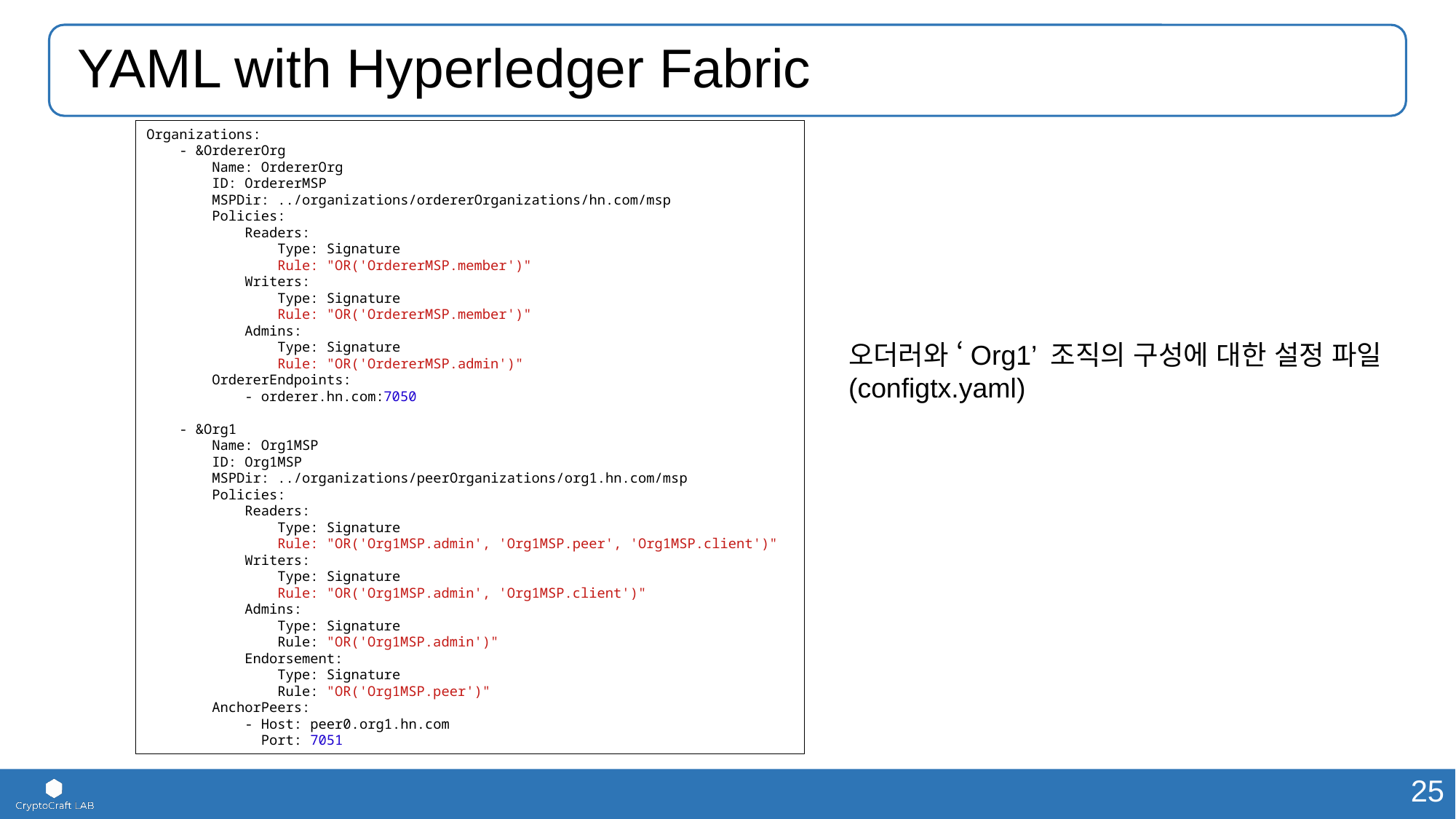

# YAML with Hyperledger Fabric
Organizations:
    - &OrdererOrg
        Name: OrdererOrg
        ID: OrdererMSP
        MSPDir: ../organizations/ordererOrganizations/hn.com/msp
        Policies:
            Readers:
                Type: Signature
                Rule: "OR('OrdererMSP.member')"
            Writers:
                Type: Signature
                Rule: "OR('OrdererMSP.member')"
            Admins:
                Type: Signature
                Rule: "OR('OrdererMSP.admin')"
        OrdererEndpoints:
            - orderer.hn.com:7050
    - &Org1
        Name: Org1MSP
        ID: Org1MSP
        MSPDir: ../organizations/peerOrganizations/org1.hn.com/msp
        Policies:
            Readers:
                Type: Signature
                Rule: "OR('Org1MSP.admin', 'Org1MSP.peer', 'Org1MSP.client')"
            Writers:
                Type: Signature
                Rule: "OR('Org1MSP.admin', 'Org1MSP.client')"
            Admins:
                Type: Signature
                Rule: "OR('Org1MSP.admin')"
            Endorsement:
                Type: Signature
                Rule: "OR('Org1MSP.peer')"
        AnchorPeers:
            - Host: peer0.org1.hn.com
              Port: 7051
오더러와 ‘Org1’ 조직의 구성에 대한 설정 파일
(configtx.yaml)